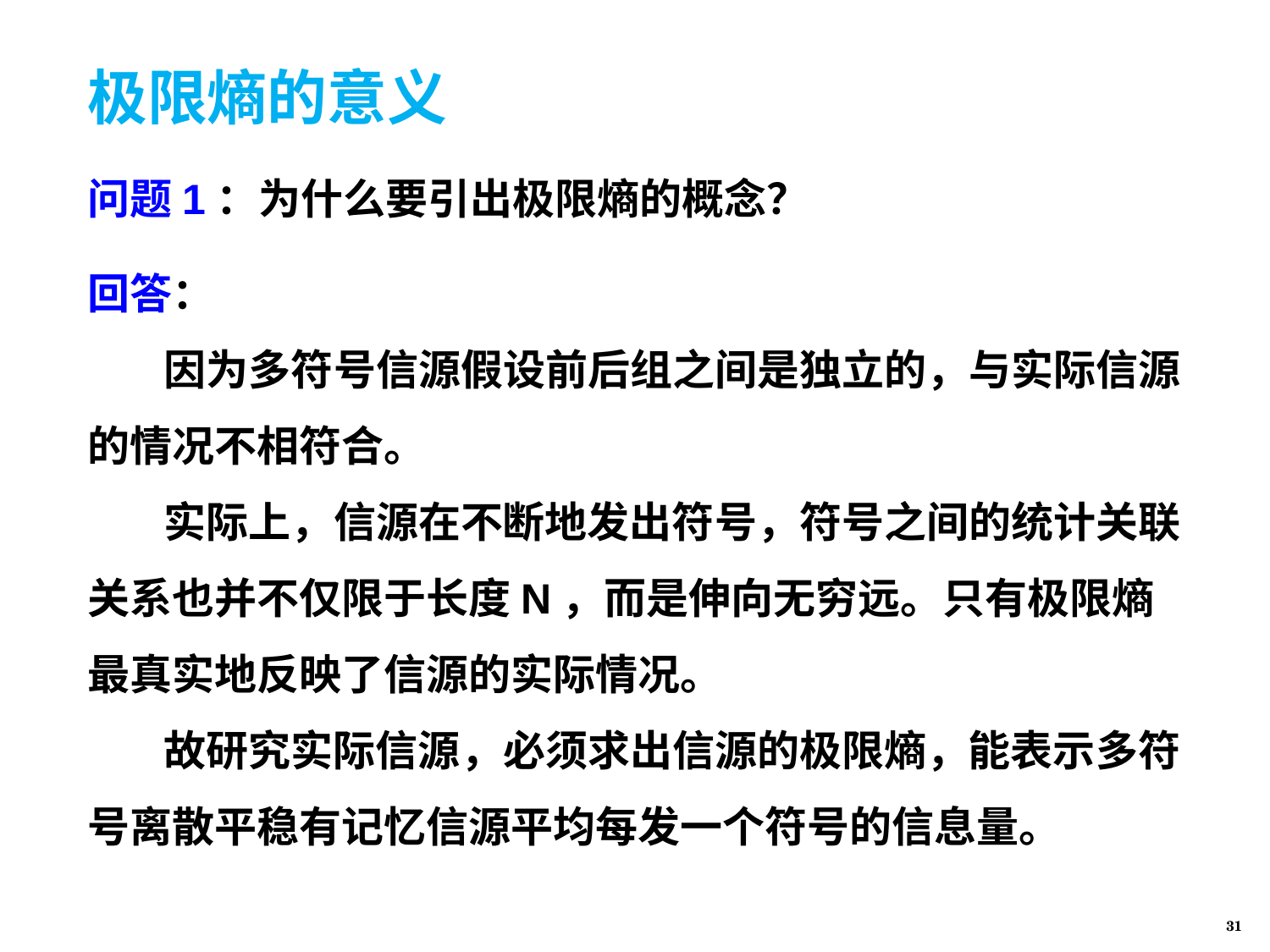

# 极限熵的意义
问题1：为什么要引出极限熵的概念？
回答：
       因为多符号信源假设前后组之间是独立的，与实际信源的情况不相符合。
       实际上，信源在不断地发出符号，符号之间的统计关联关系也并不仅限于长度N，而是伸向无穷远。只有极限熵最真实地反映了信源的实际情况。
       故研究实际信源，必须求出信源的极限熵，能表示多符号离散平稳有记忆信源平均每发一个符号的信息量。
31